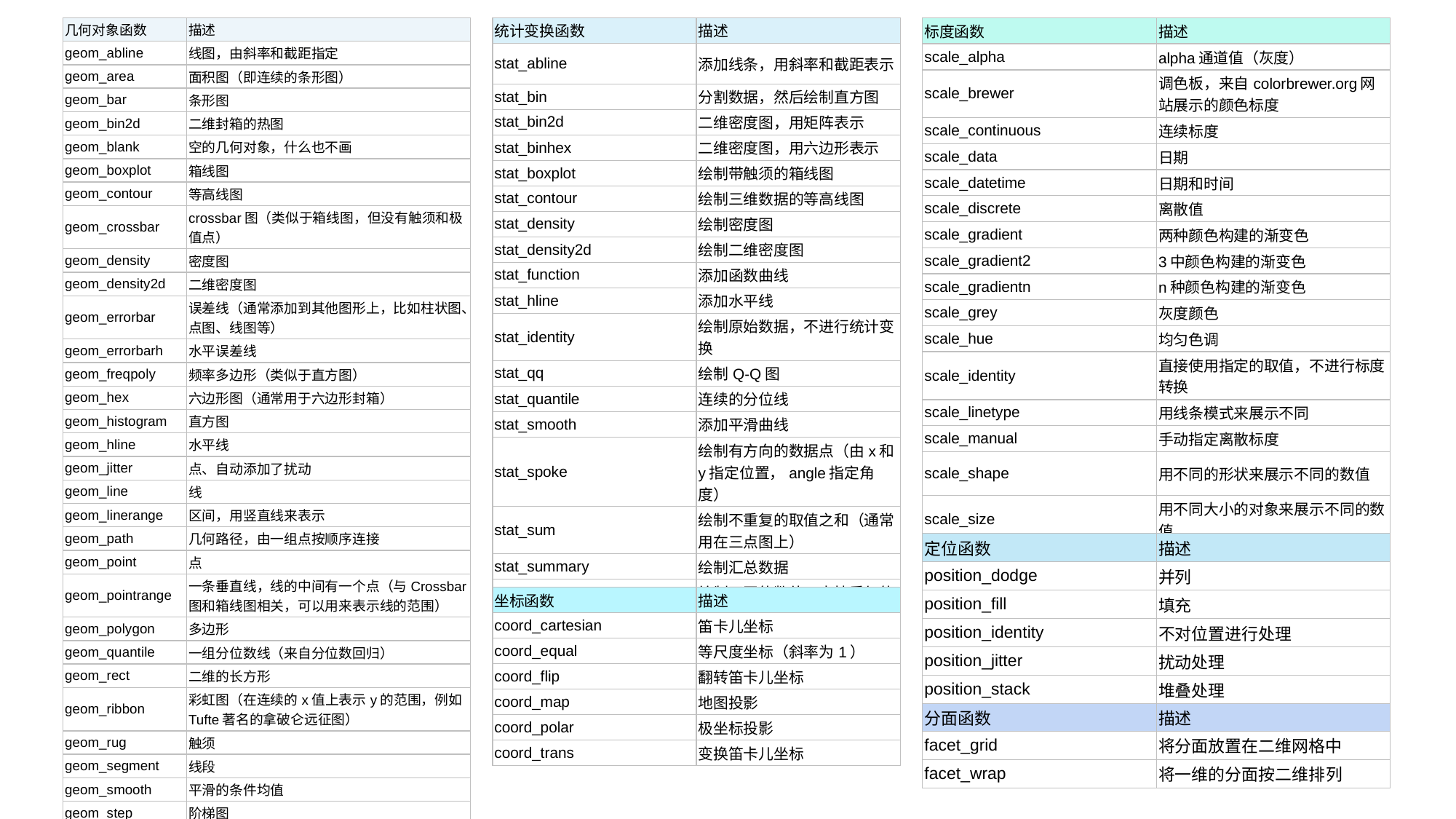

| 几何对象函数 | 描述 |
| --- | --- |
| geom\_abline | 线图，由斜率和截距指定 |
| geom\_area | 面积图（即连续的条形图） |
| geom\_bar | 条形图 |
| geom\_bin2d | 二维封箱的热图 |
| geom\_blank | 空的几何对象，什么也不画 |
| geom\_boxplot | 箱线图 |
| geom\_contour | 等高线图 |
| geom\_crossbar | crossbar图（类似于箱线图，但没有触须和极值点） |
| geom\_density | 密度图 |
| geom\_density2d | 二维密度图 |
| geom\_errorbar | 误差线（通常添加到其他图形上，比如柱状图、点图、线图等） |
| geom\_errorbarh | 水平误差线 |
| geom\_freqpoly | 频率多边形（类似于直方图） |
| geom\_hex | 六边形图（通常用于六边形封箱） |
| geom\_histogram | 直方图 |
| geom\_hline | 水平线 |
| geom\_jitter | 点、自动添加了扰动 |
| geom\_line | 线 |
| geom\_linerange | 区间，用竖直线来表示 |
| geom\_path | 几何路径，由一组点按顺序连接 |
| geom\_point | 点 |
| geom\_pointrange | 一条垂直线，线的中间有一个点（与Crossbar图和箱线图相关，可以用来表示线的范围） |
| geom\_polygon | 多边形 |
| geom\_quantile | 一组分位数线（来自分位数回归） |
| geom\_rect | 二维的长方形 |
| geom\_ribbon | 彩虹图（在连续的x值上表示y的范围，例如Tufte著名的拿破仑远征图） |
| geom\_rug | 触须 |
| geom\_segment | 线段 |
| geom\_smooth | 平滑的条件均值 |
| geom\_step | 阶梯图 |
| geom\_text | 文本 |
| geom\_tile | 瓦片（即一个个的小长方形或多边形） |
| geom\_vline | 竖直线 |
| 统计变换函数 | 描述 |
| --- | --- |
| stat\_abline | 添加线条，用斜率和截距表示 |
| stat\_bin | 分割数据，然后绘制直方图 |
| stat\_bin2d | 二维密度图，用矩阵表示 |
| stat\_binhex | 二维密度图，用六边形表示 |
| stat\_boxplot | 绘制带触须的箱线图 |
| stat\_contour | 绘制三维数据的等高线图 |
| stat\_density | 绘制密度图 |
| stat\_density2d | 绘制二维密度图 |
| stat\_function | 添加函数曲线 |
| stat\_hline | 添加水平线 |
| stat\_identity | 绘制原始数据，不进行统计变换 |
| stat\_qq | 绘制Q-Q图 |
| stat\_quantile | 连续的分位线 |
| stat\_smooth | 添加平滑曲线 |
| stat\_spoke | 绘制有方向的数据点（由x和y指定位置，angle指定角度） |
| stat\_sum | 绘制不重复的取值之和（通常用在三点图上） |
| stat\_summary | 绘制汇总数据 |
| stat\_unique | 绘制不同的数值，去掉重复的数值 |
| stat\_vline | 绘制竖直线 |
| 标度函数 | 描述 |
| --- | --- |
| scale\_alpha | alpha通道值（灰度） |
| scale\_brewer | 调色板，来自colorbrewer.org网站展示的颜色标度 |
| scale\_continuous | 连续标度 |
| scale\_data | 日期 |
| scale\_datetime | 日期和时间 |
| scale\_discrete | 离散值 |
| scale\_gradient | 两种颜色构建的渐变色 |
| scale\_gradient2 | 3中颜色构建的渐变色 |
| scale\_gradientn | n种颜色构建的渐变色 |
| scale\_grey | 灰度颜色 |
| scale\_hue | 均匀色调 |
| scale\_identity | 直接使用指定的取值，不进行标度转换 |
| scale\_linetype | 用线条模式来展示不同 |
| scale\_manual | 手动指定离散标度 |
| scale\_shape | 用不同的形状来展示不同的数值 |
| scale\_size | 用不同大小的对象来展示不同的数值 |
| 定位函数 | 描述 |
| --- | --- |
| position\_dodge | 并列 |
| position\_fill | 填充 |
| position\_identity | 不对位置进行处理 |
| position\_jitter | 扰动处理 |
| position\_stack | 堆叠处理 |
| 坐标函数 | 描述 |
| --- | --- |
| coord\_cartesian | 笛卡儿坐标 |
| coord\_equal | 等尺度坐标（斜率为1） |
| coord\_flip | 翻转笛卡儿坐标 |
| coord\_map | 地图投影 |
| coord\_polar | 极坐标投影 |
| coord\_trans | 变换笛卡儿坐标 |
| 分面函数 | 描述 |
| --- | --- |
| facet\_grid | 将分面放置在二维网格中 |
| facet\_wrap | 将一维的分面按二维排列 |